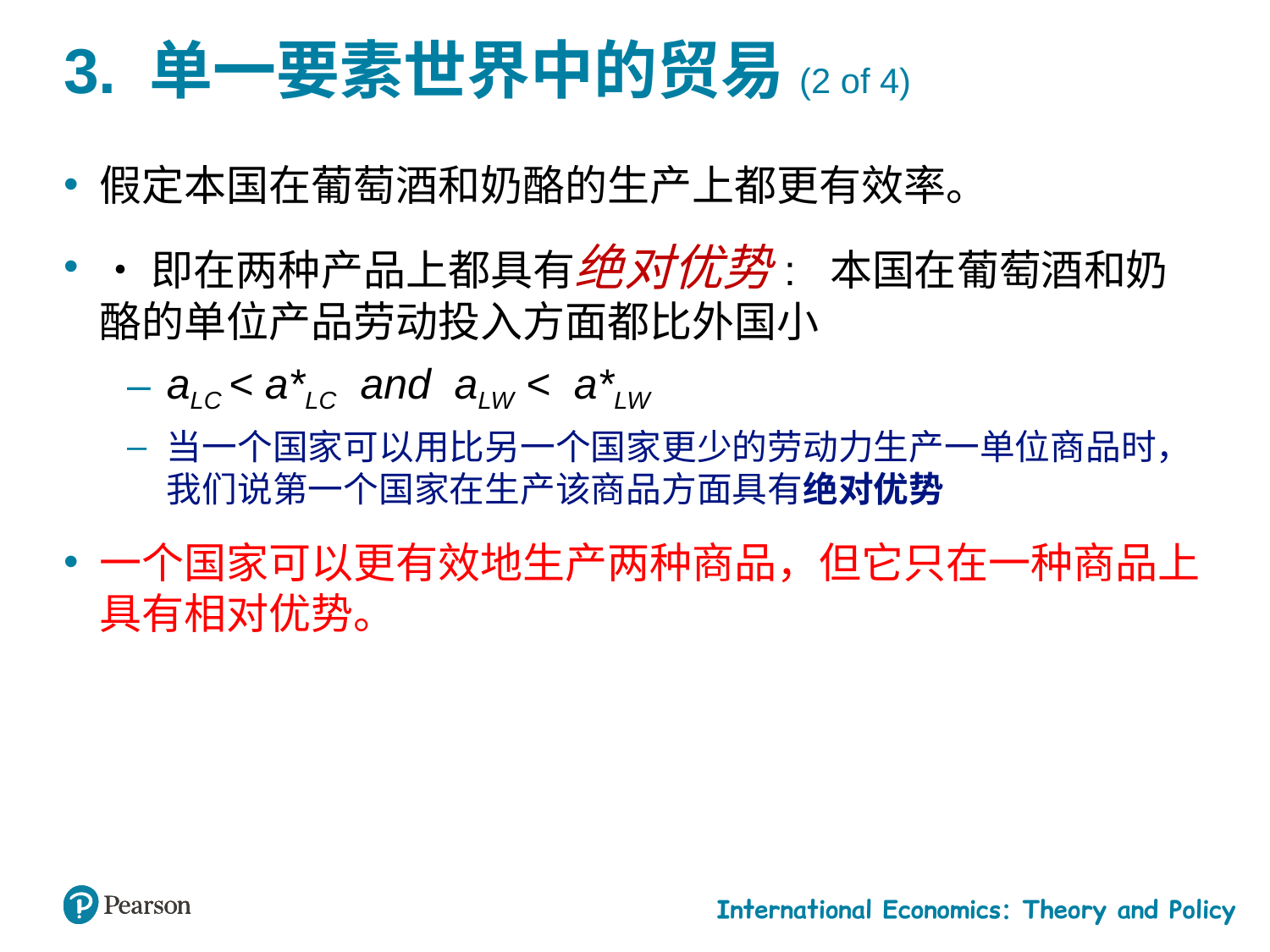

# 3. 单一要素世界中的贸易(2 of 4)
假定本国在葡萄酒和奶酪的生产上都更有效率。
•即在两种产品上都具有绝对优势:  本国在葡萄酒和奶酪的单位产品劳动投入方面都比外国小
aLC < a*LC  and  aLW <  a*LW
当一个国家可以用比另一个国家更少的劳动力生产一单位商品时，我们说第一个国家在生产该商品方面具有绝对优势
一个国家可以更有效地生产两种商品，但它只在一种商品上具有相对优势。